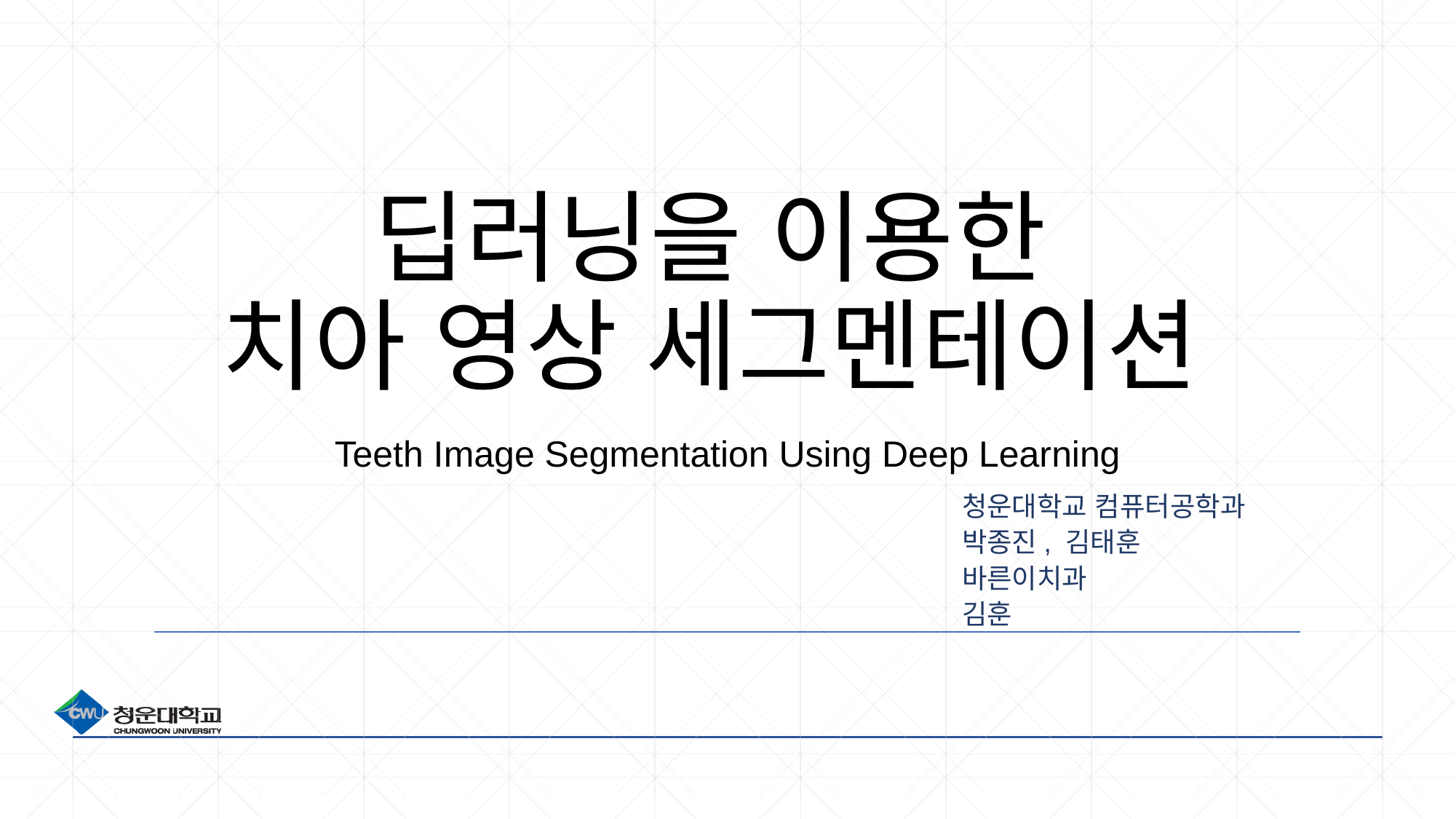

# 딥러닝을 이용한 치아 영상 세그멘테이션
Teeth Image Segmentation Using Deep Learning
청운대학교 컴퓨터공학과
박종진, 김태훈
바른이치과
김훈